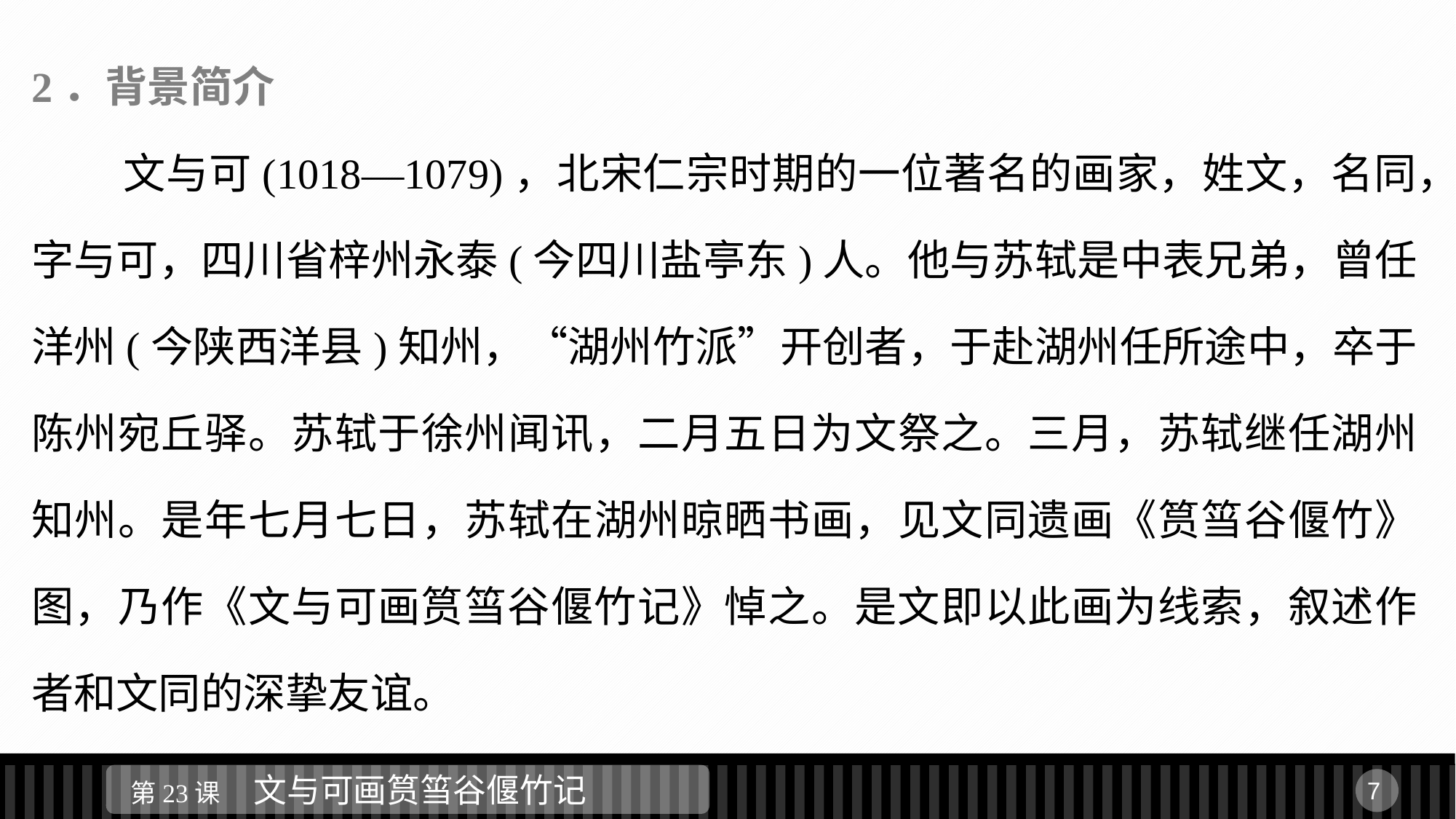

2．背景简介
        文与可(1018—1079)，北宋仁宗时期的一位著名的画家，姓文，名同，字与可，四川省梓州永泰(今四川盐亭东)人。他与苏轼是中表兄弟，曾任洋州(今陕西洋县)知州，“湖州竹派”开创者，于赴湖州任所途中，卒于陈州宛丘驿。苏轼于徐州闻讯，二月五日为文祭之。三月，苏轼继任湖州知州。是年七月七日，苏轼在湖州晾晒书画，见文同遗画《筼筜谷偃竹》图，乃作《文与可画筼筜谷偃竹记》悼之。是文即以此画为线索，叙述作者和文同的深挚友谊。